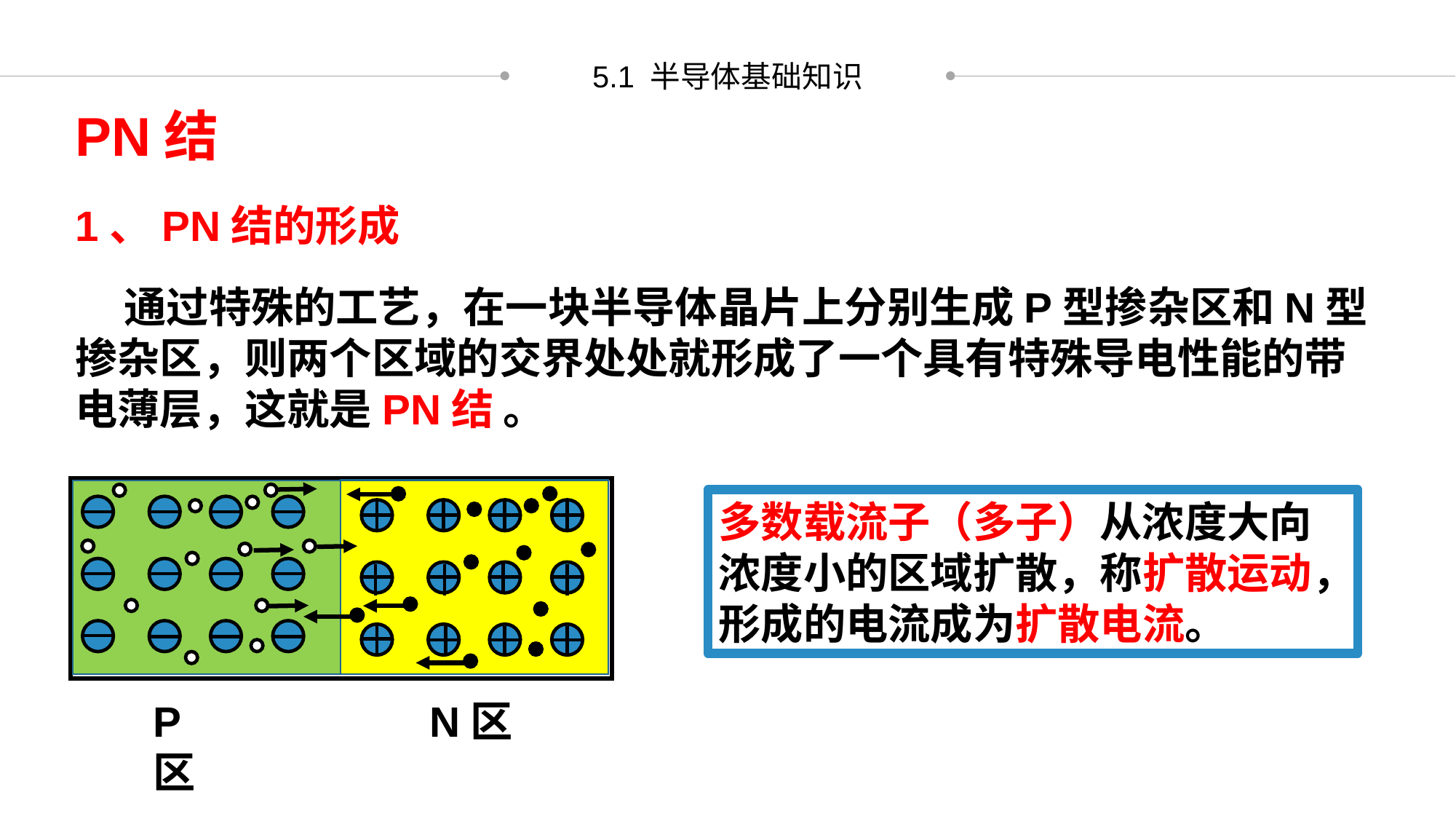

5.1 半导体基础知识
PN结
1、PN结的形成
    通过特殊的工艺，在一块半导体晶片上分别生成P型掺杂区和N型掺杂区，则两个区域的交界处处就形成了一个具有特殊导电性能的带电薄层，这就是PN结 。

多数载流子（多子）从浓度大向浓度小的区域扩散，称扩散运动，形成的电流成为扩散电流。
P区
N区